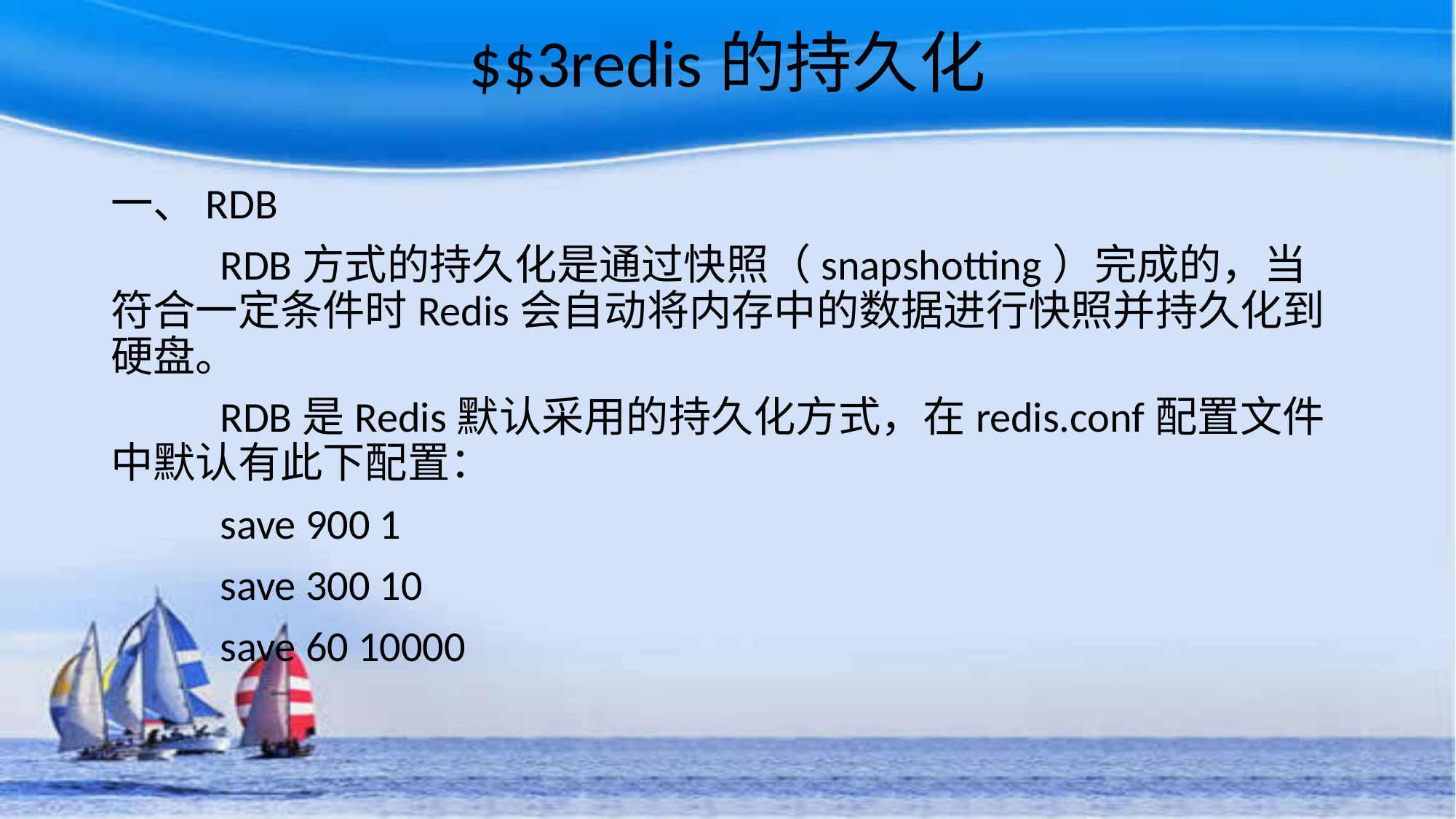

# $$3redis的持久化
一、RDB
	RDB方式的持久化是通过快照（snapshotting）完成的，当符合一定条件时Redis会自动将内存中的数据进行快照并持久化到硬盘。
	RDB是Redis默认采用的持久化方式，在redis.conf配置文件中默认有此下配置：
	save 900 1
	save 300 10
	save 60 10000